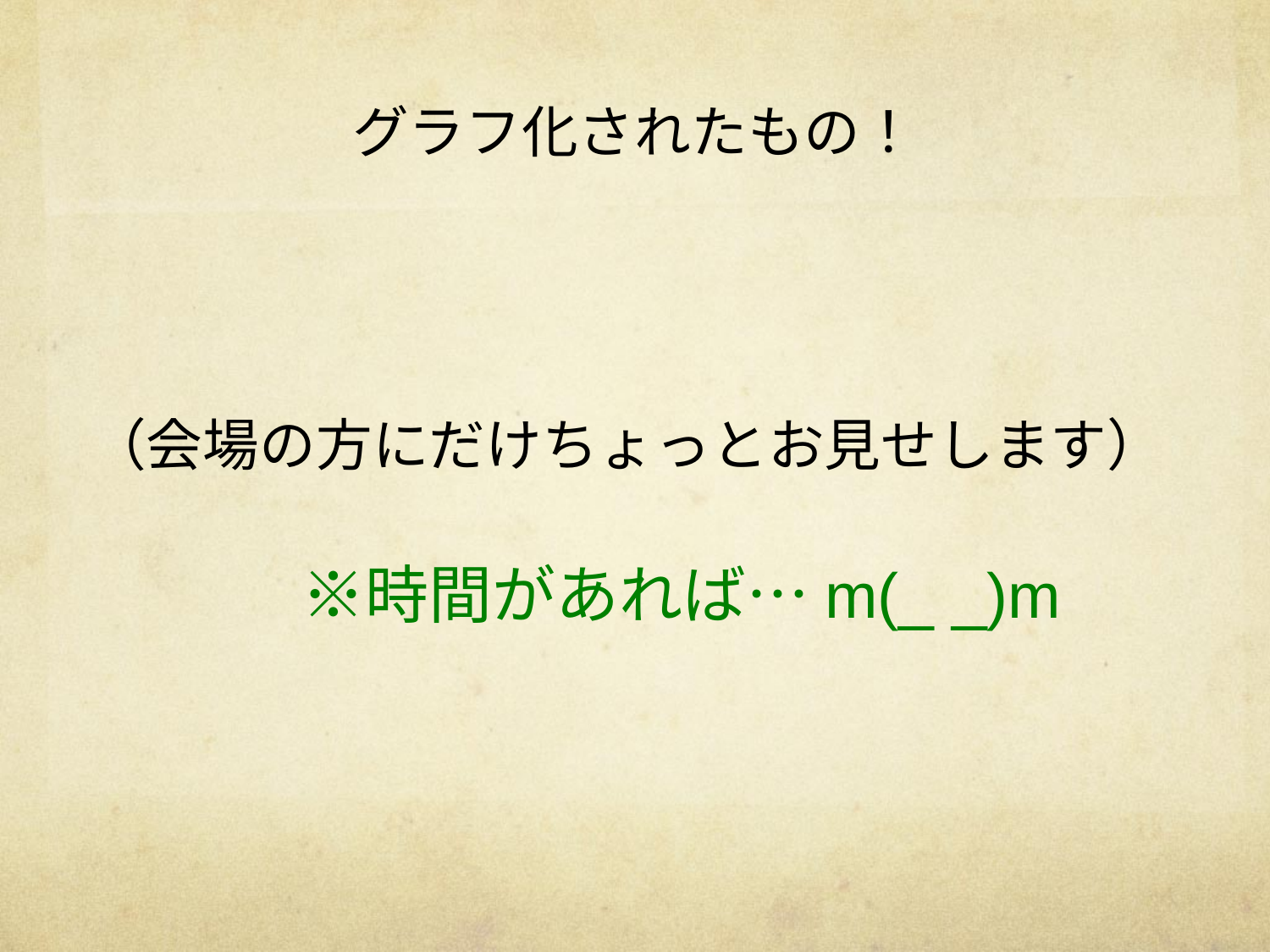

# グラフ化されたもの！

（会場の方にだけちょっとお見せします）
　　※時間があれば…m(_ _)m